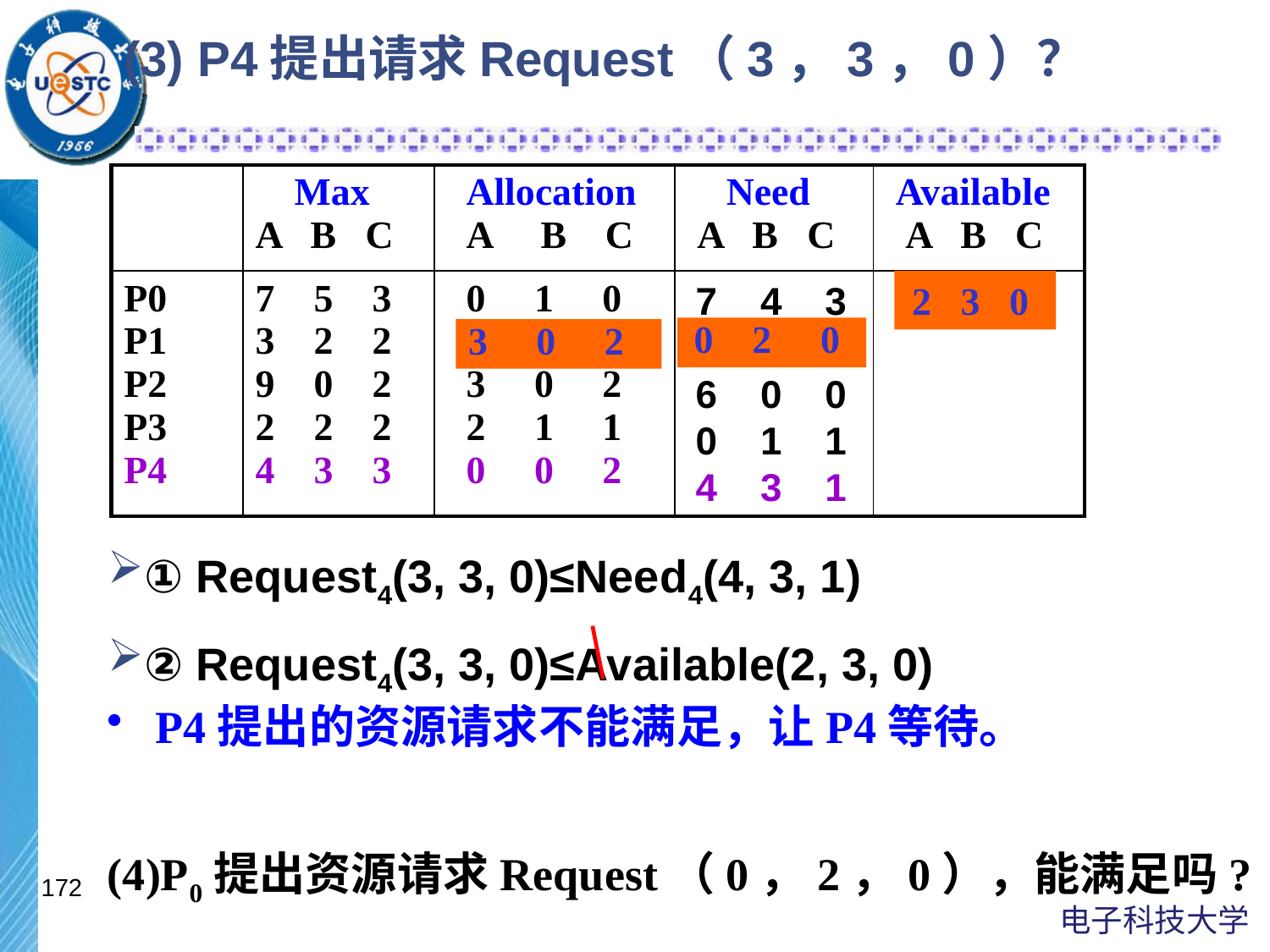

# (3) P4提出请求Request（3，3，0）？
|  | Max A B C | Allocation A B C | Need A B C | Available A B C |
| --- | --- | --- | --- | --- |
| P0 P1 P2 P3 P4 | 7 5 3 3 2 2 9 0 2 2 2 2 4 3 3 | 0 1 0 2 0 0 3 0 2 2 1 1 0 0 2 |  |  |
7    4    3
1    2    2
6    0    0
0    1    1
4    3    1
2   3   0
3    3    2
0    2     0
3     0     2
① Request4(3, 3, 0)≤Need4(4, 3, 1)
② Request4(3, 3, 0)≤Available(2, 3, 0)

P4提出的资源请求不能满足，让P4等待。

(4)P0提出资源请求Request（0，2，0），能满足吗?
172